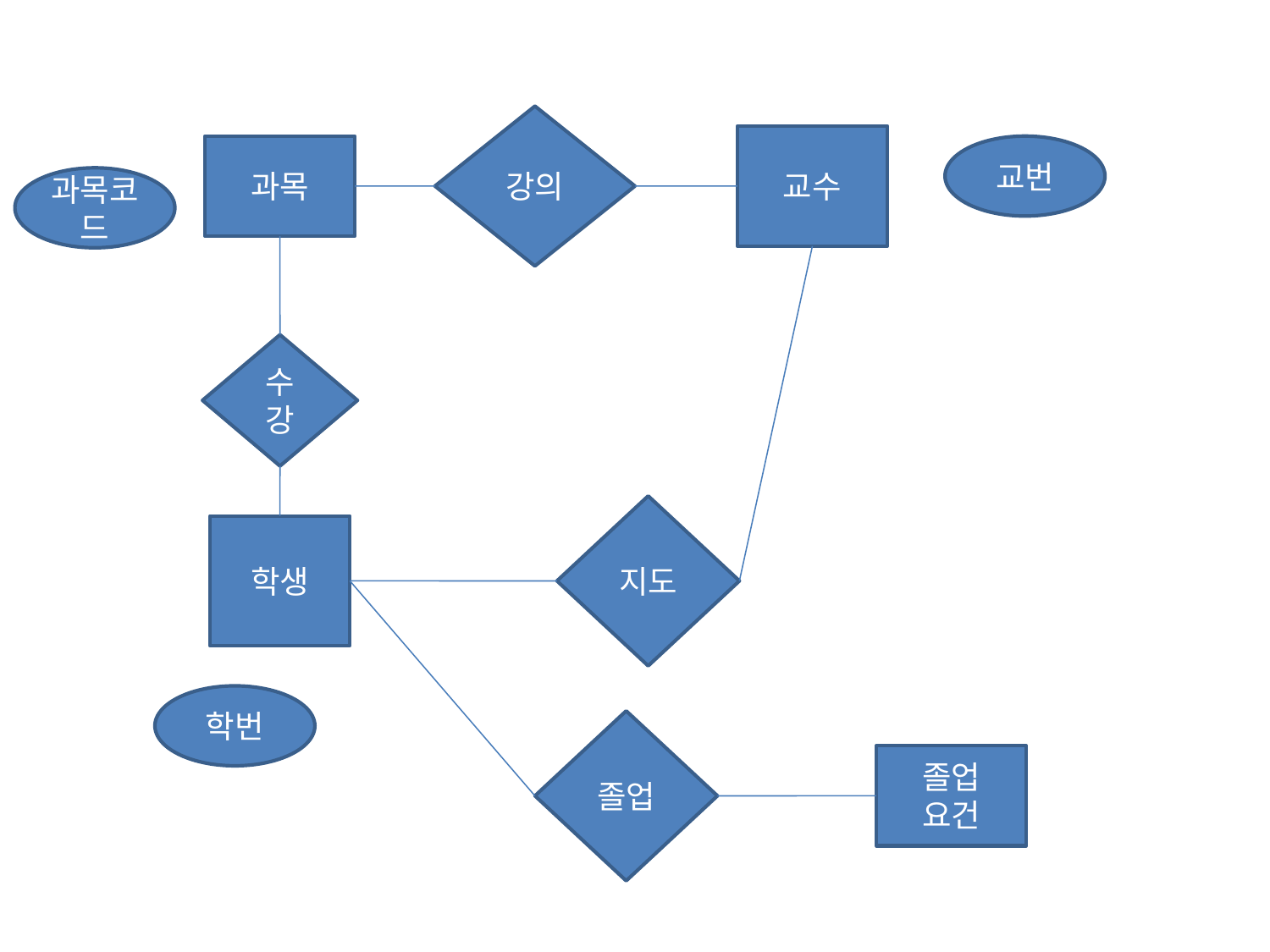

강의
교수
과목
교번
과목코드
수강
지도
학생
학번
졸업
졸업
요건